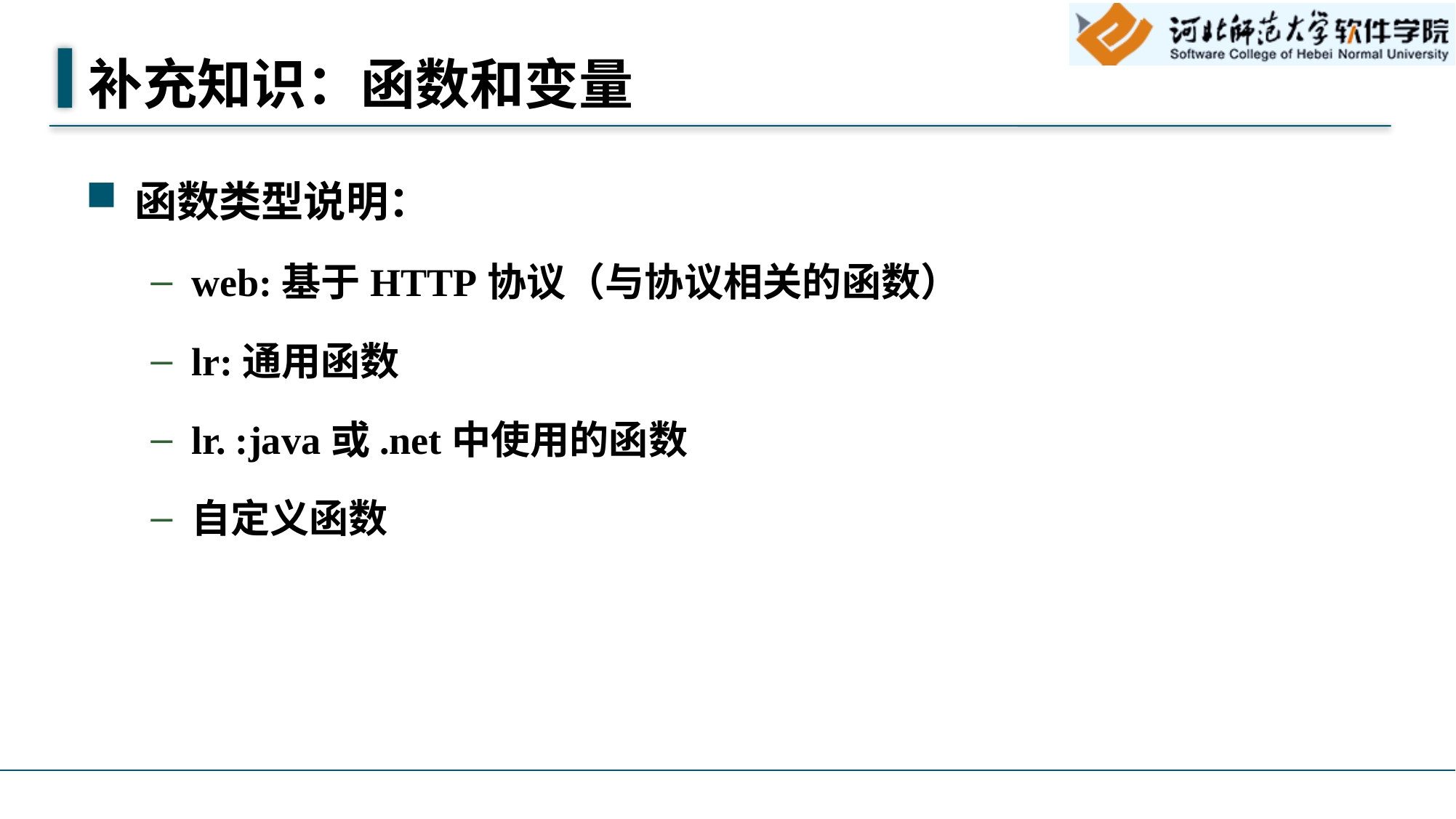

# 补充知识：函数和变量
函数类型说明：
web:基于HTTP协议（与协议相关的函数）
lr:通用函数
lr. :java或.net中使用的函数
自定义函数